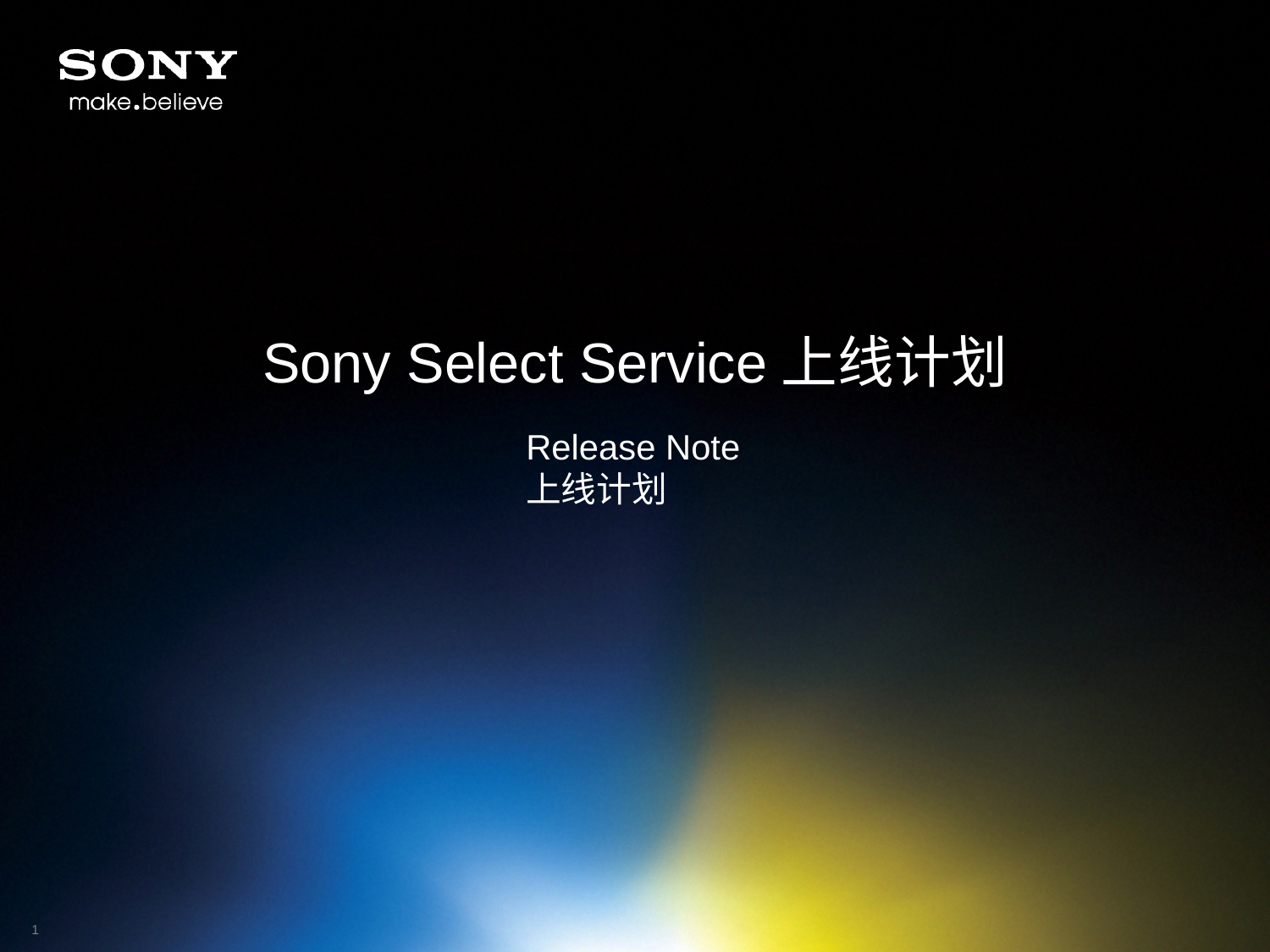

# Sony Select Service上线计划
Release Note
上线计划